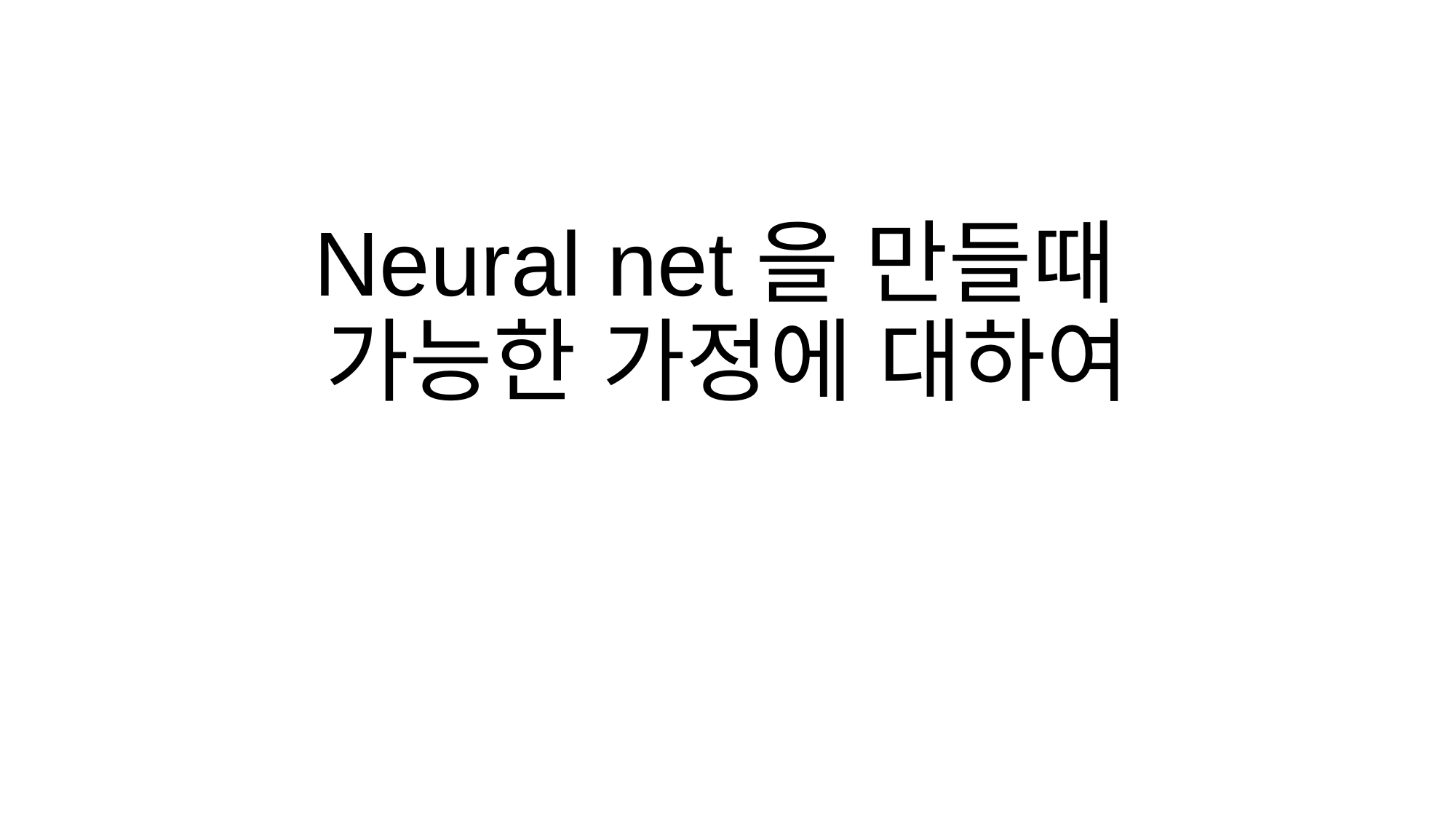

# Neural net을 만들때 가능한 가정에 대하여